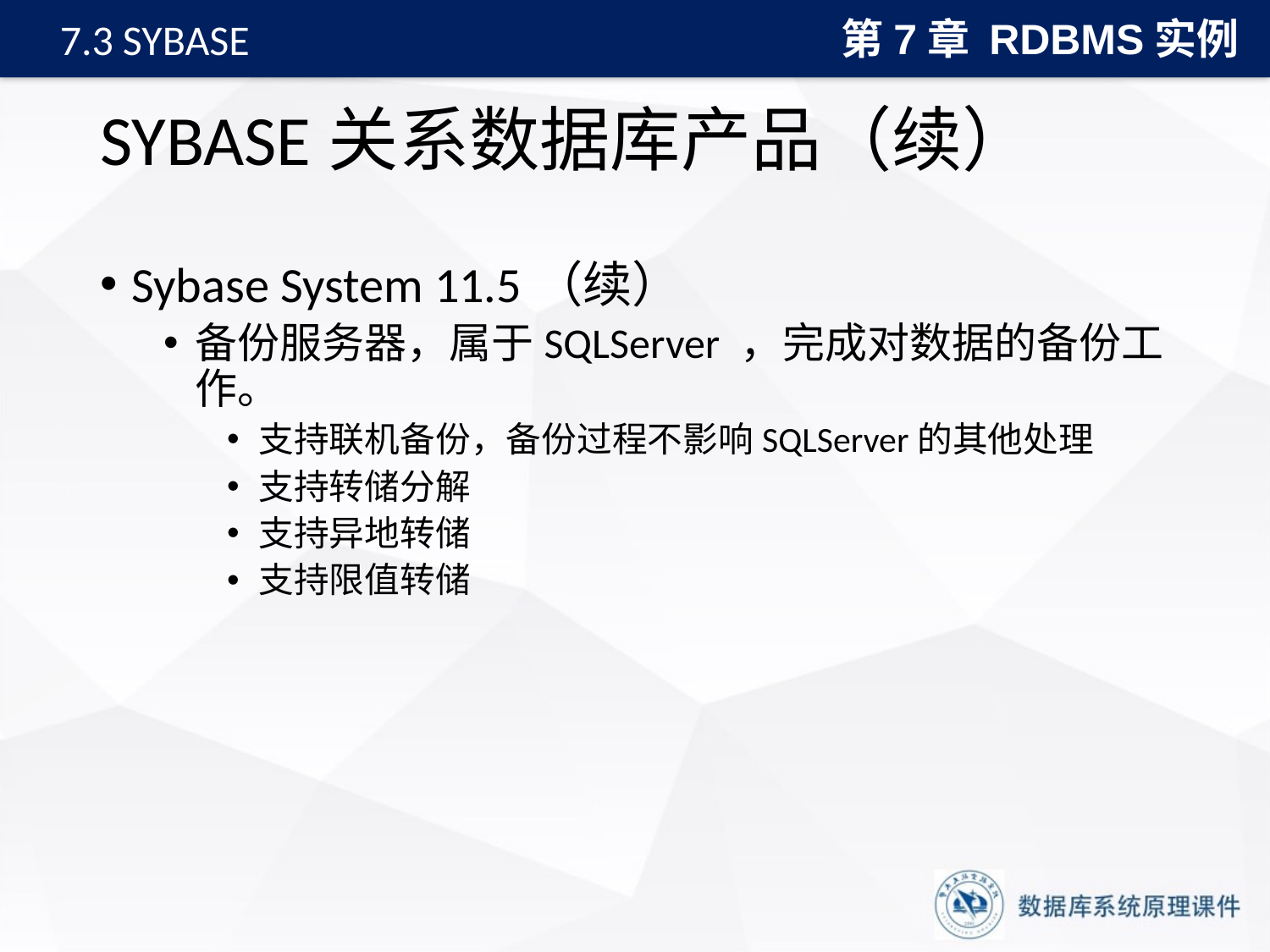

第7章 RDBMS实例
7.3 SYBASE
# SYBASE关系数据库产品（续）
Sybase System 11.5（续）
备份服务器，属于SQLServer ，完成对数据的备份工作。
支持联机备份，备份过程不影响SQLServer的其他处理
支持转储分解
支持异地转储
支持限值转储